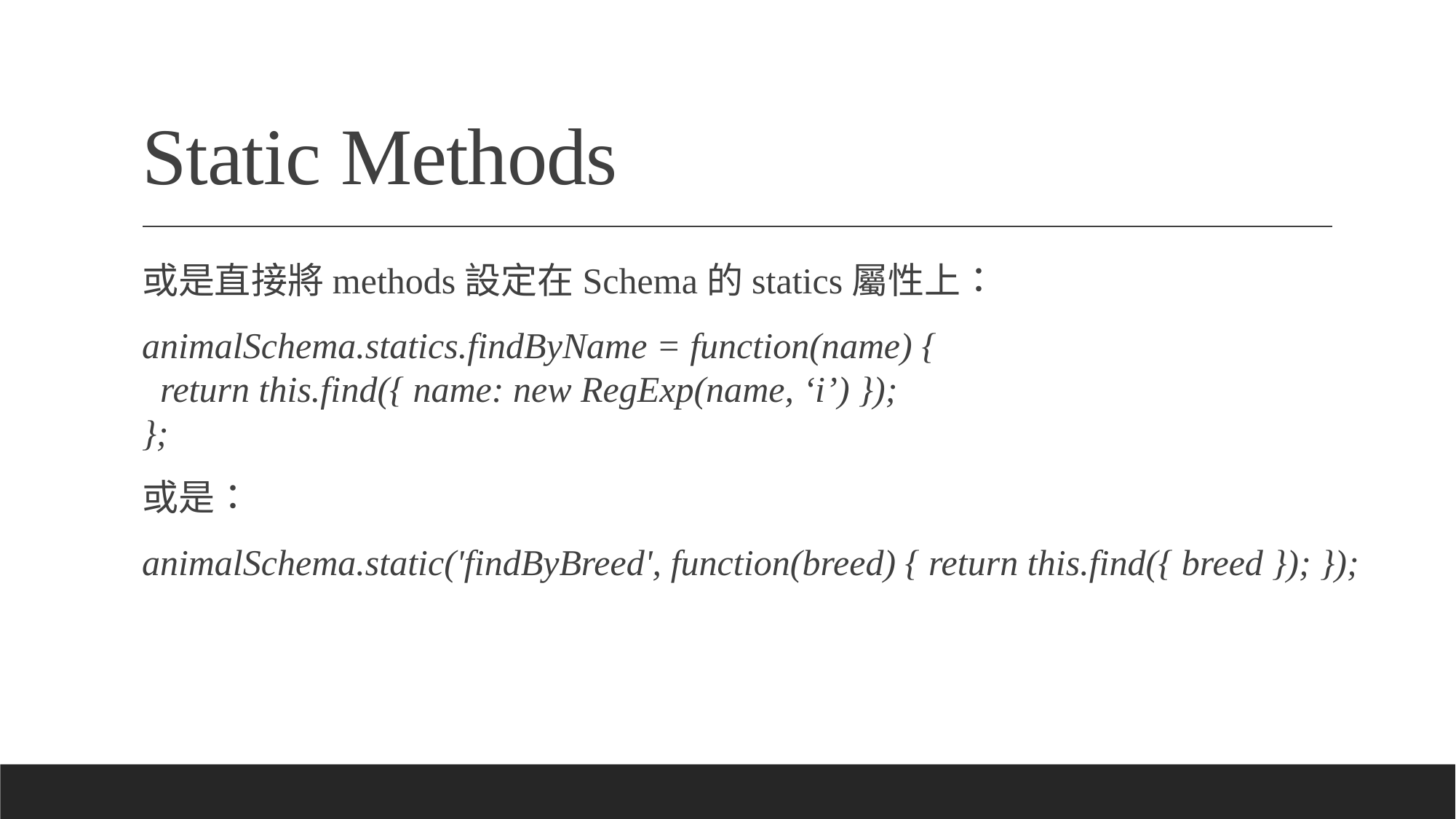

# Static Methods
或是直接將methods設定在Schema的statics屬性上：
animalSchema.statics.findByName = function(name) {
  return this.find({ name: new RegExp(name, ‘i’) });
};
或是：
animalSchema.static('findByBreed', function(breed) { return this.find({ breed }); });